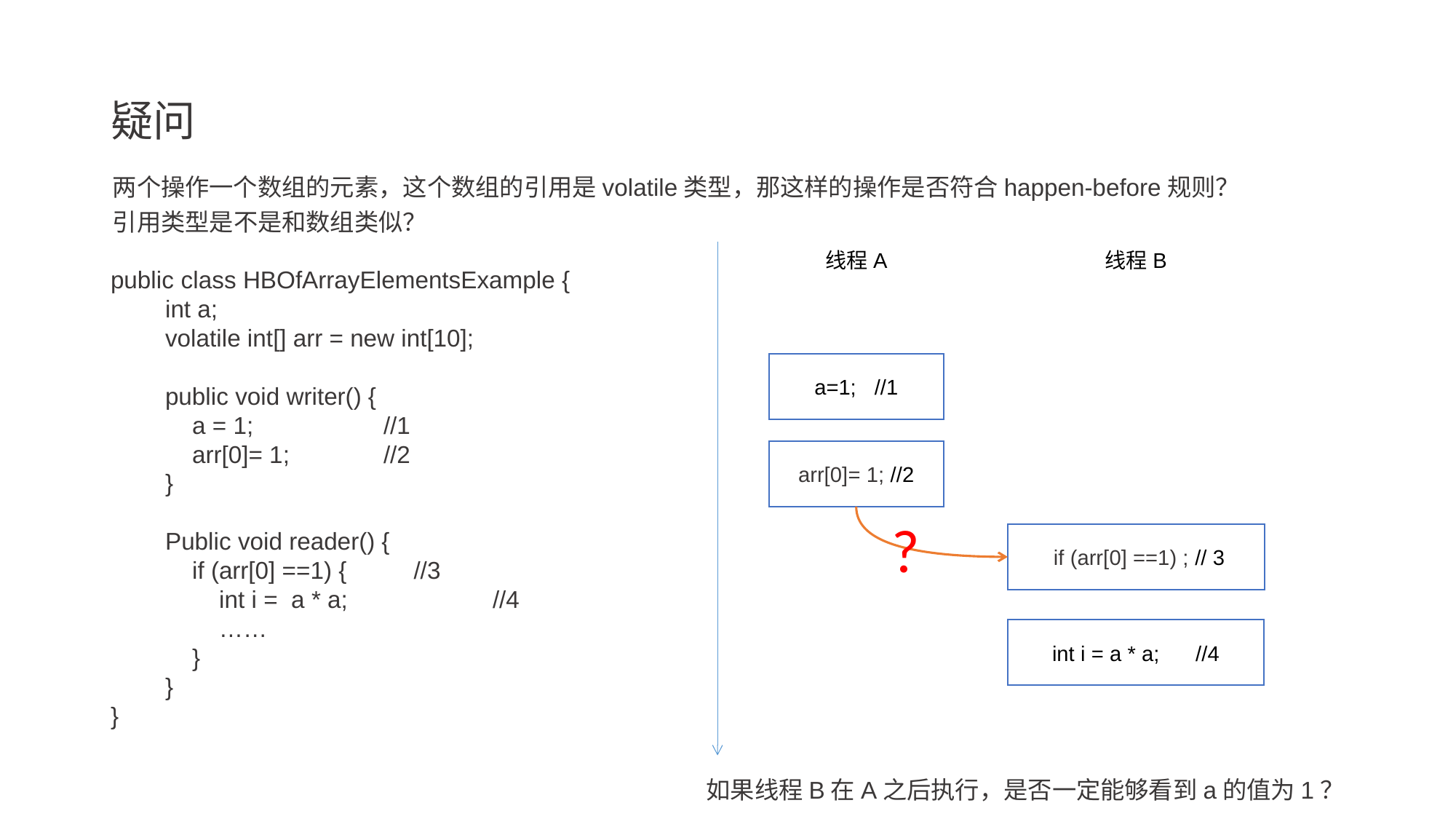

# 疑问
两个操作一个数组的元素，这个数组的引用是volatile类型，那这样的操作是否符合happen-before规则？
引用类型是不是和数组类似？
线程A
线程B
a=1;   //1

arr[0]= 1; //2
 if (arr[0] ==1) ; // 3
int i = a * a;      //4
public class HBOfArrayElementsExample {
int a;
volatile int[] arr = new int[10];

public void writer() {
    a = 1;                   	//1
    arr[0]= 1;             	//2
}

Public void reader() {
    if (arr[0] ==1) {          //3
        int i =  a * a;        	//4
        ……
    }
}
}
?
如果线程B在A之后执行，是否一定能够看到a的值为1？